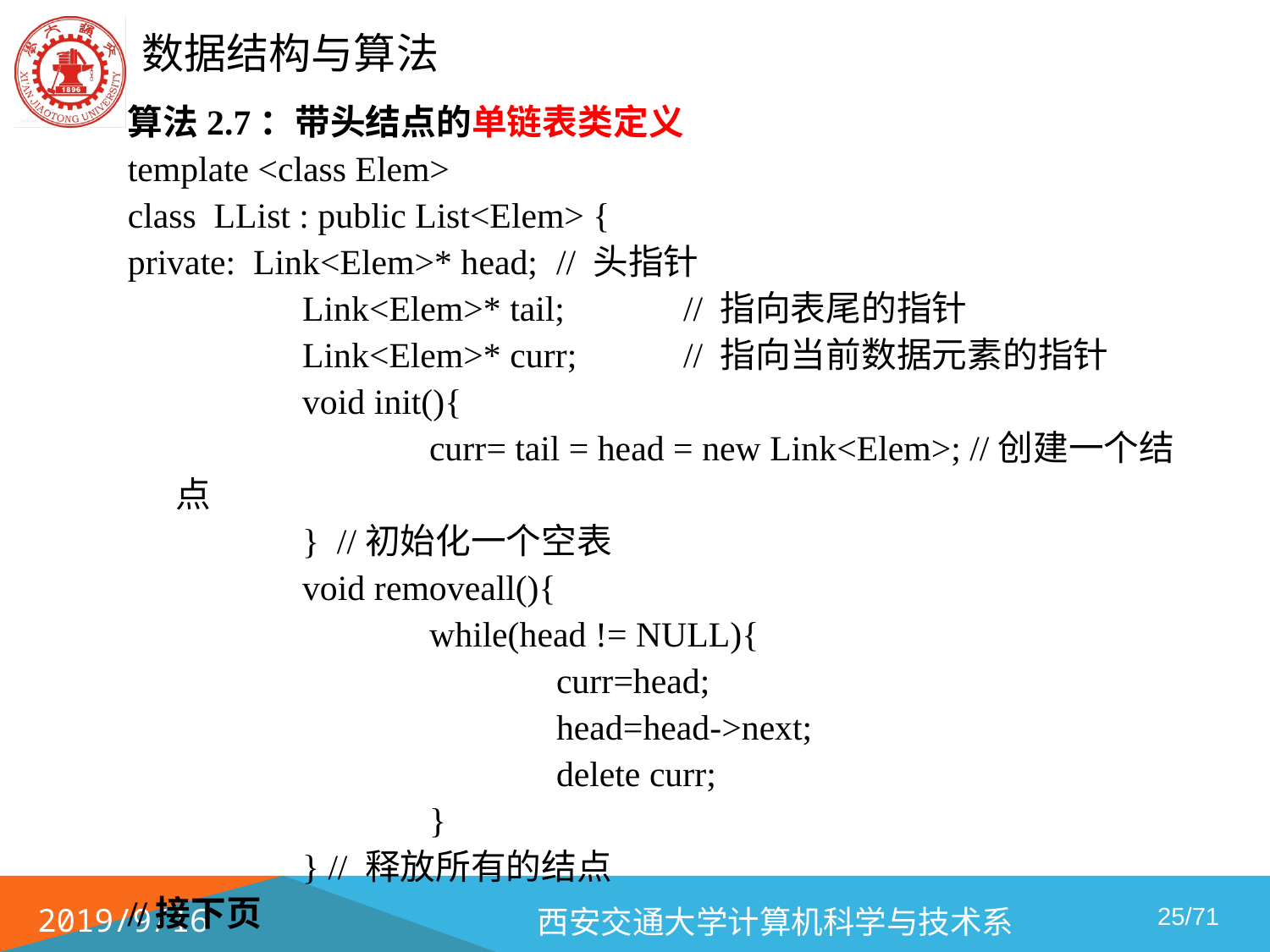

算法2.7：带头结点的单链表类定义
template <class Elem>
class  LList : public List<Elem> {
private:  Link<Elem>* head;	// 头指针
		Link<Elem>* tail;	// 指向表尾的指针
		Link<Elem>* curr;	// 指向当前数据元素的指针
		void init(){
			curr= tail = head = new Link<Elem>; //创建一个结点
		}  //初始化一个空表
		void removeall(){
			while(head != NULL){
				curr=head;
              			head=head->next;
				delete curr;
			}
		} // 释放所有的结点
//接下页